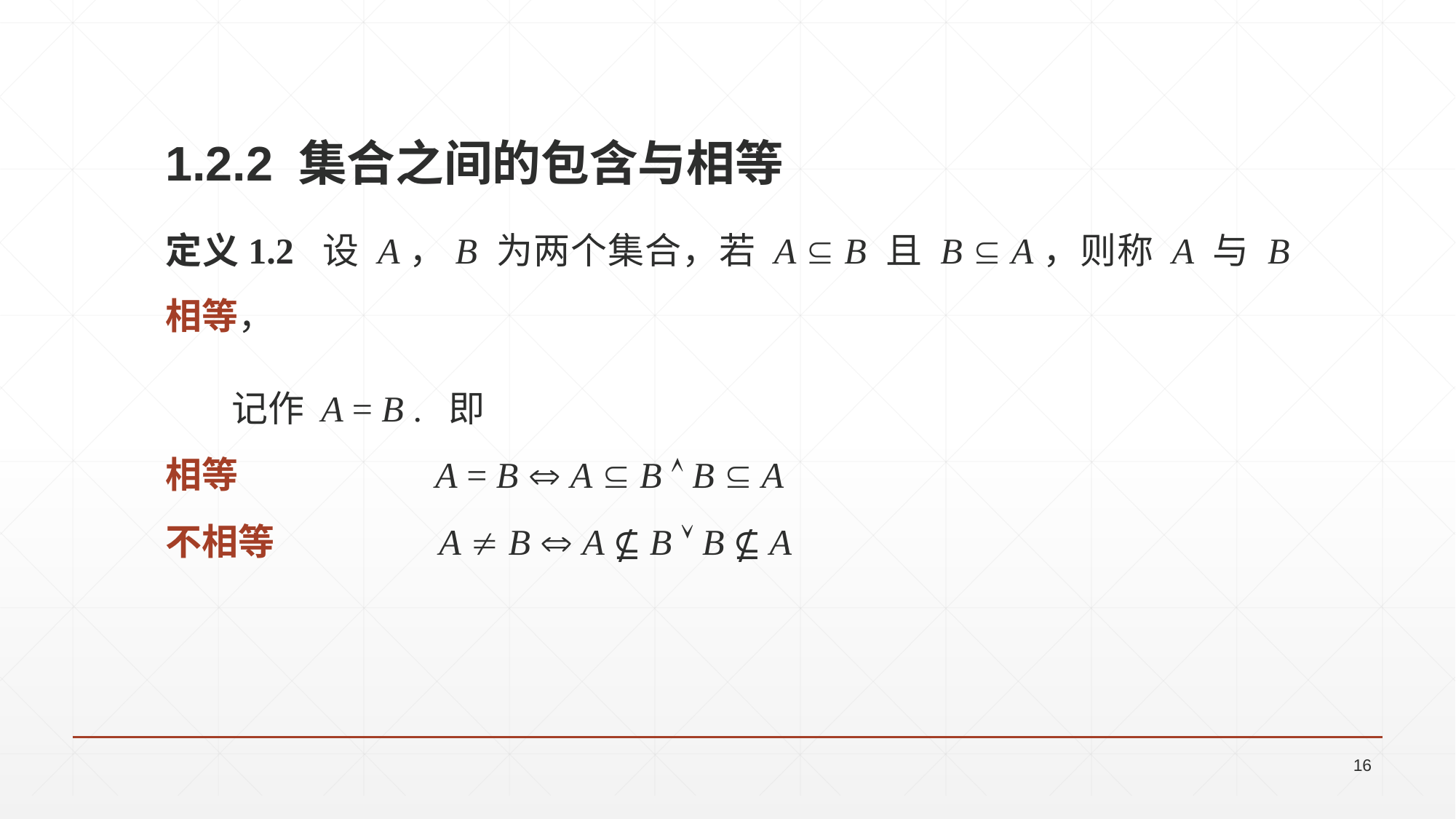

1.2.2 集合之间的包含与相等
定义1.2  设 A，B 为两个集合，若 A ⊆ B 且 B ⊆ A，则称 A 与 B 相等，
       记作 A = B .  即
相等                       A = B ⇔ A ⊆ B ∧ B ⊆ A
不相等                   A ≠ B ⇔ A ⊈ B ∨ B ⊈ A
16